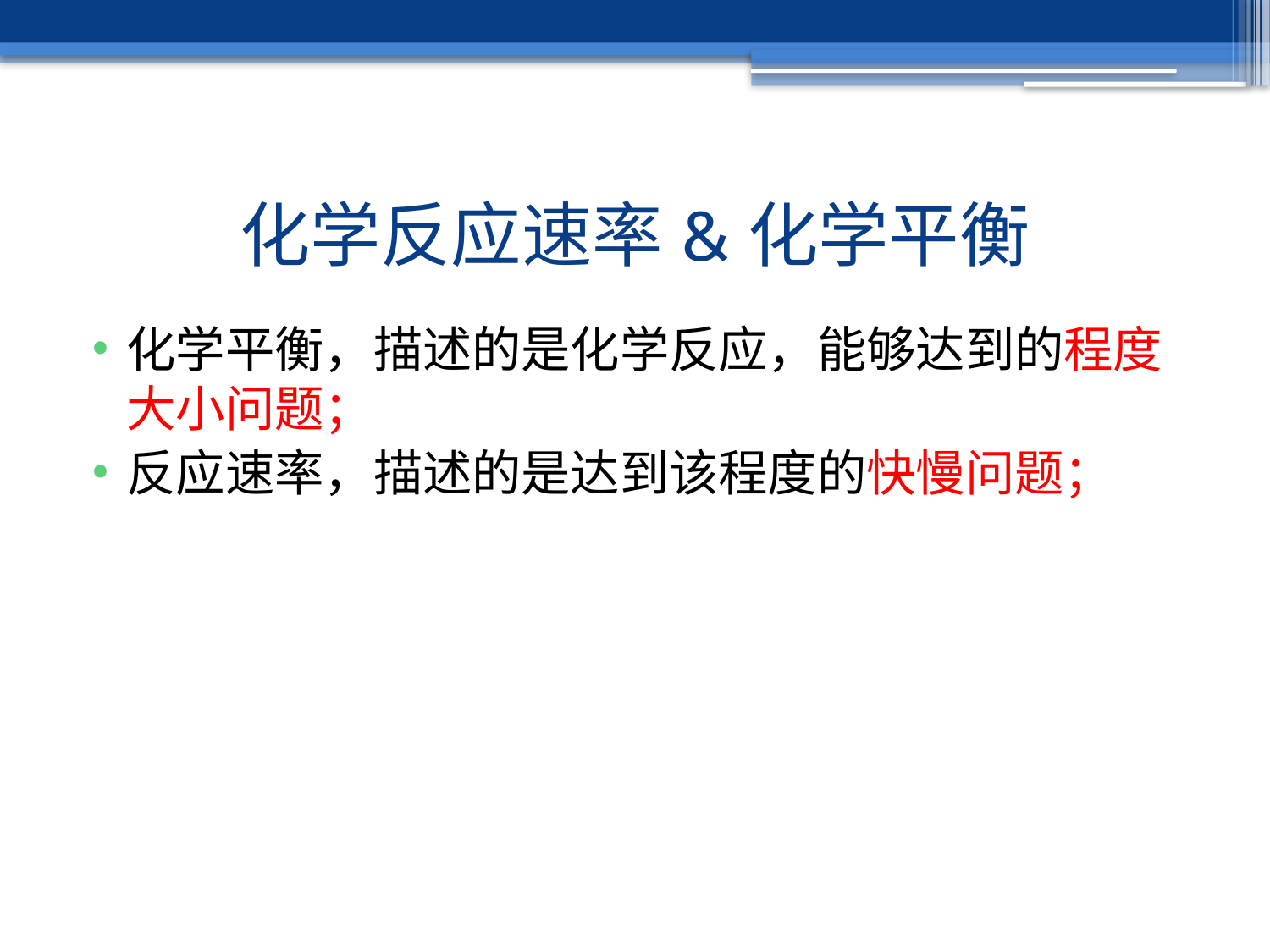

# 化学反应速率&化学平衡
化学平衡，描述的是化学反应，能够达到的程度大小问题；
反应速率，描述的是达到该程度的快慢问题；